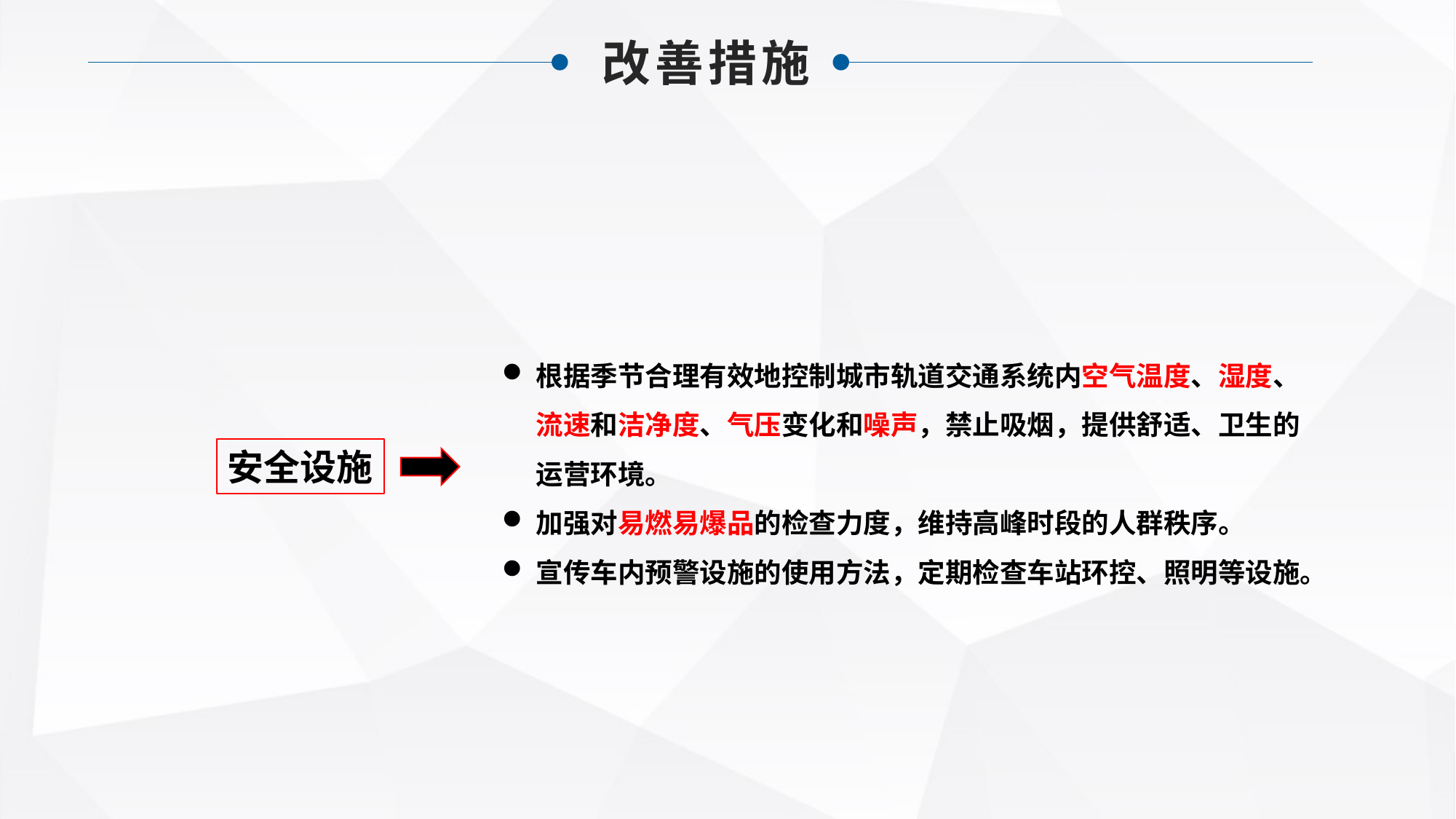

改善措施

根据季节合理有效地控制城市轨道交通系统内空气温度、湿度、流速和洁净度、气压变化和噪声，禁止吸烟，提供舒适、卫生的运营环境。
加强对易燃易爆品的检查力度，维持高峰时段的人群秩序。
宣传车内预警设施的使用方法，定期检查车站环控、照明等设施。
安全设施